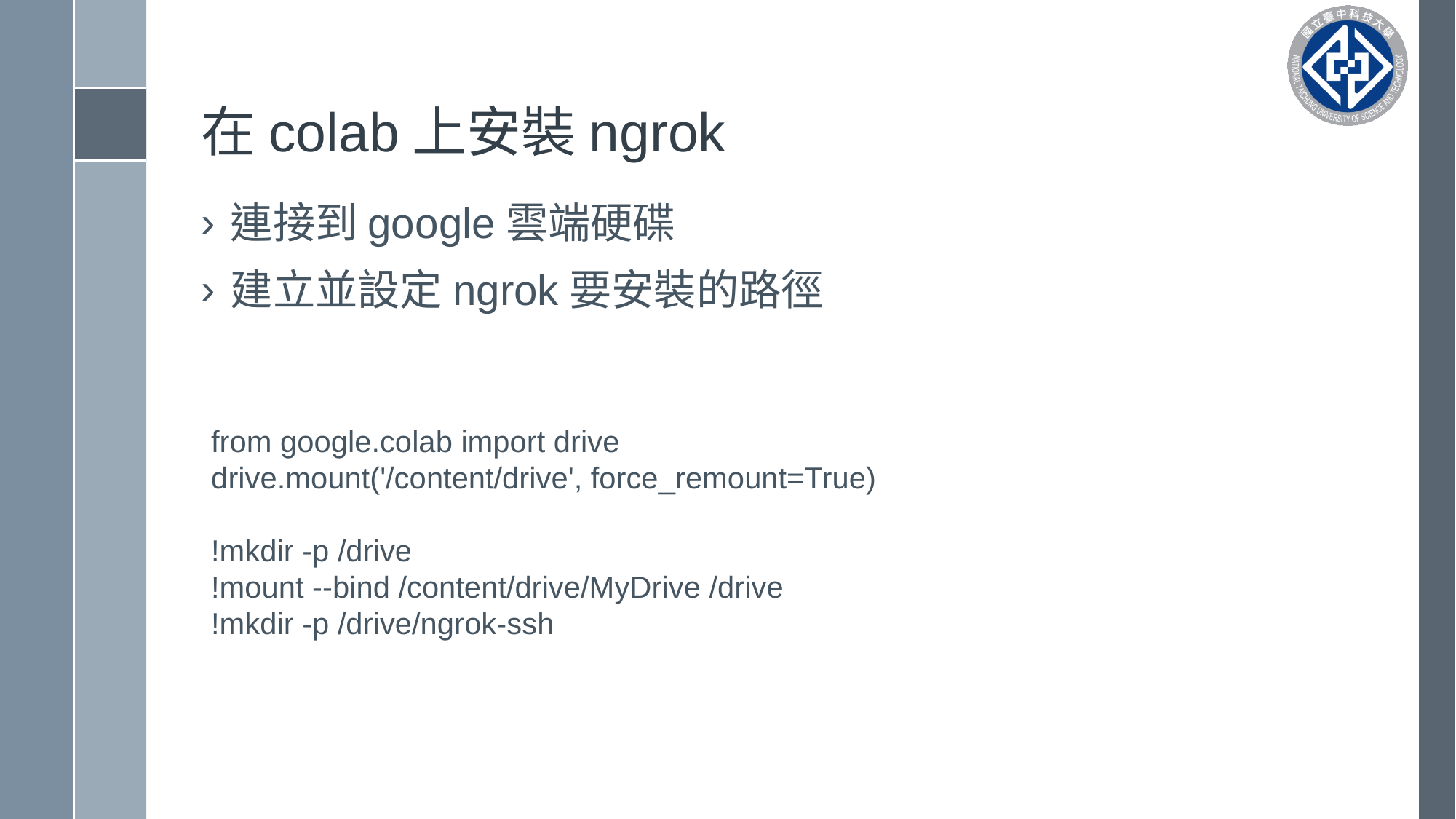

# 在colab上安裝ngrok
連接到google雲端硬碟
建立並設定ngrok要安裝的路徑
from google.colab import drive
drive.mount('/content/drive', force_remount=True)

!mkdir -p /drive
!mount --bind /content/drive/MyDrive /drive
!mkdir -p /drive/ngrok-ssh